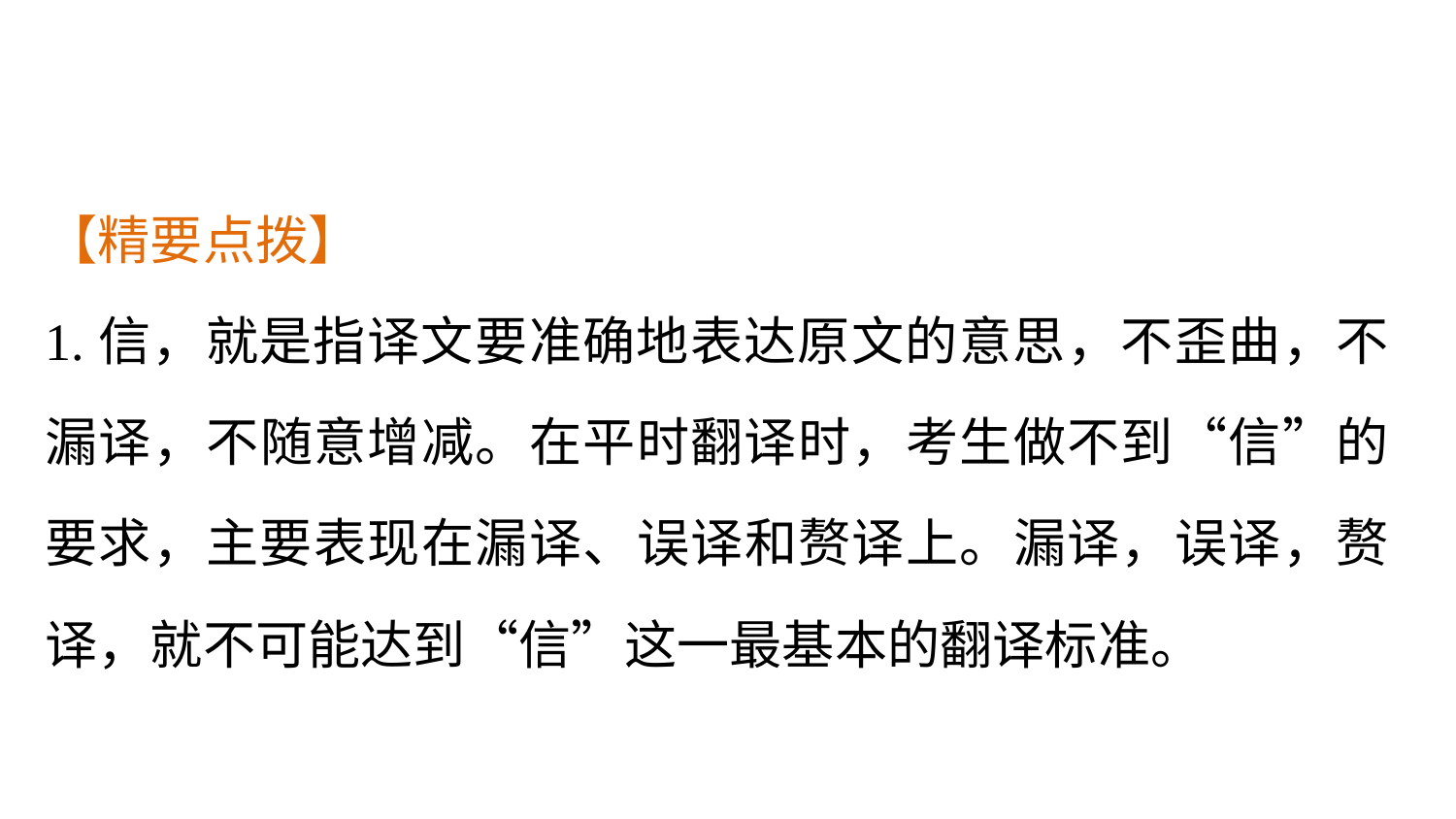

【精要点拨】
1.信，就是指译文要准确地表达原文的意思，不歪曲，不漏译，不随意增减。在平时翻译时，考生做不到“信”的要求，主要表现在漏译、误译和赘译上。漏译，误译，赘译，就不可能达到“信”这一最基本的翻译标准。